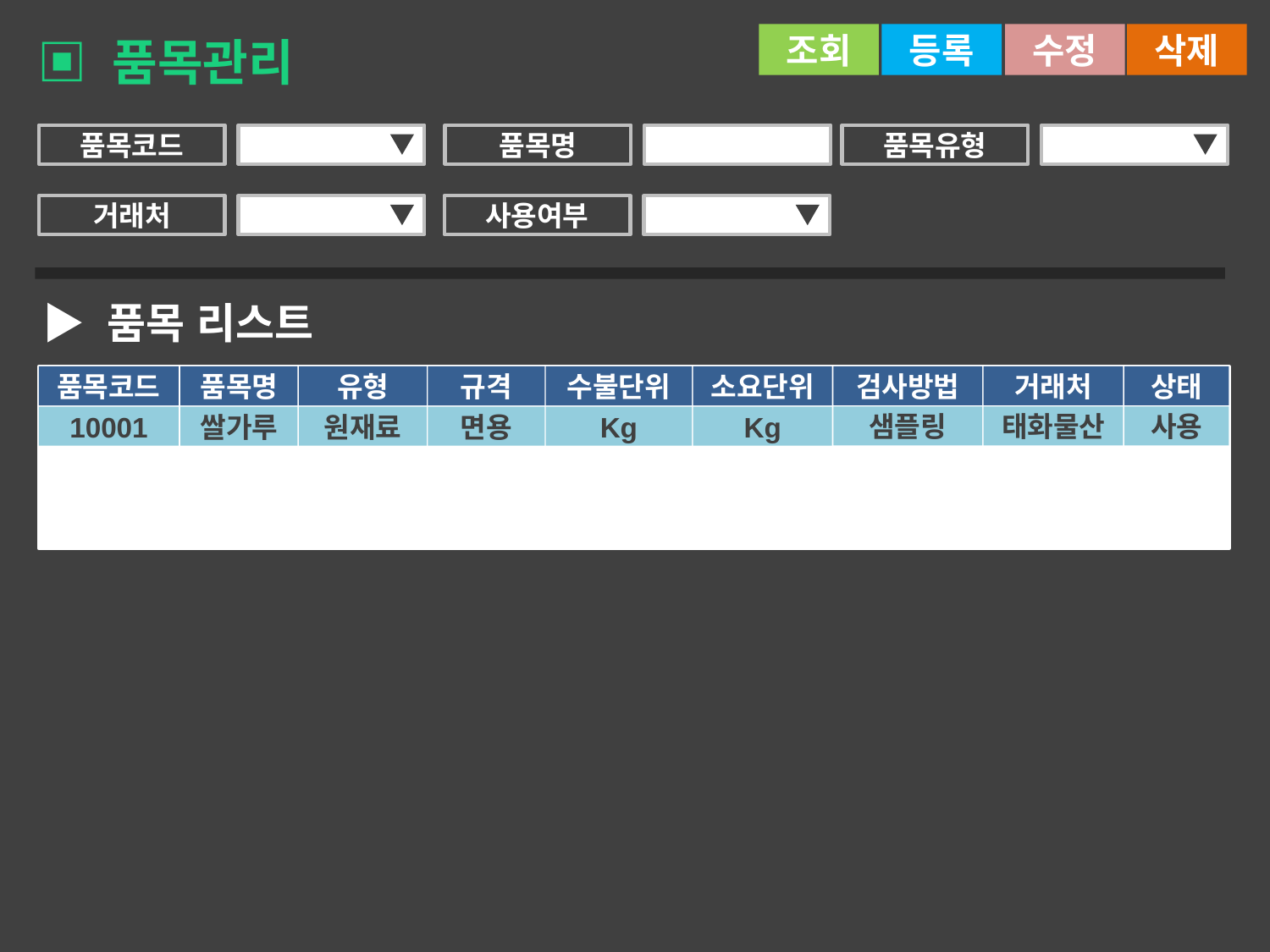

삭제
수정
등록
조회
▣ 품목관리
품목코드

품목명

품목유형

거래처

사용여부

▶ 품목 리스트
검사방법
샘플링
거래처
태화물산
상태
사용
품목코드
10001
품목명
쌀가루
유형
원재료
규격
면용
수불단위
Kg
소요단위
Kg